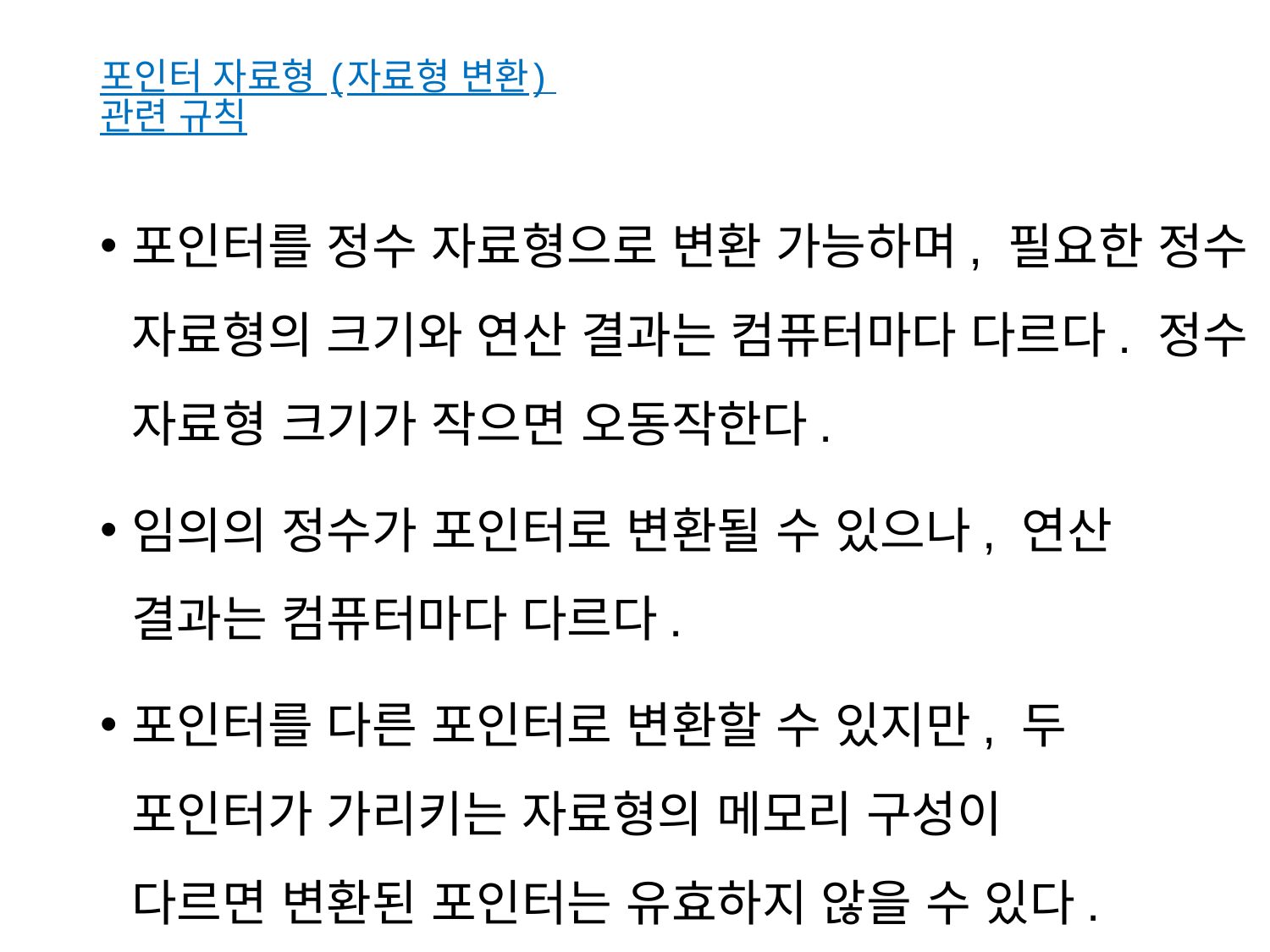

# 포인터 자료형 (자료형 변환) 관련 규칙
포인터를 정수 자료형으로 변환 가능하며, 필요한 정수 자료형의 크기와 연산 결과는 컴퓨터마다 다르다. 정수 자료형 크기가 작으면 오동작한다.
임의의 정수가 포인터로 변환될 수 있으나, 연산
결과는 컴퓨터마다 다르다.
포인터를 다른 포인터로 변환할 수 있지만, 두
포인터가 가리키는 자료형의 메모리 구성이
다르면 변환된 포인터는 유효하지 않을 수 있다.